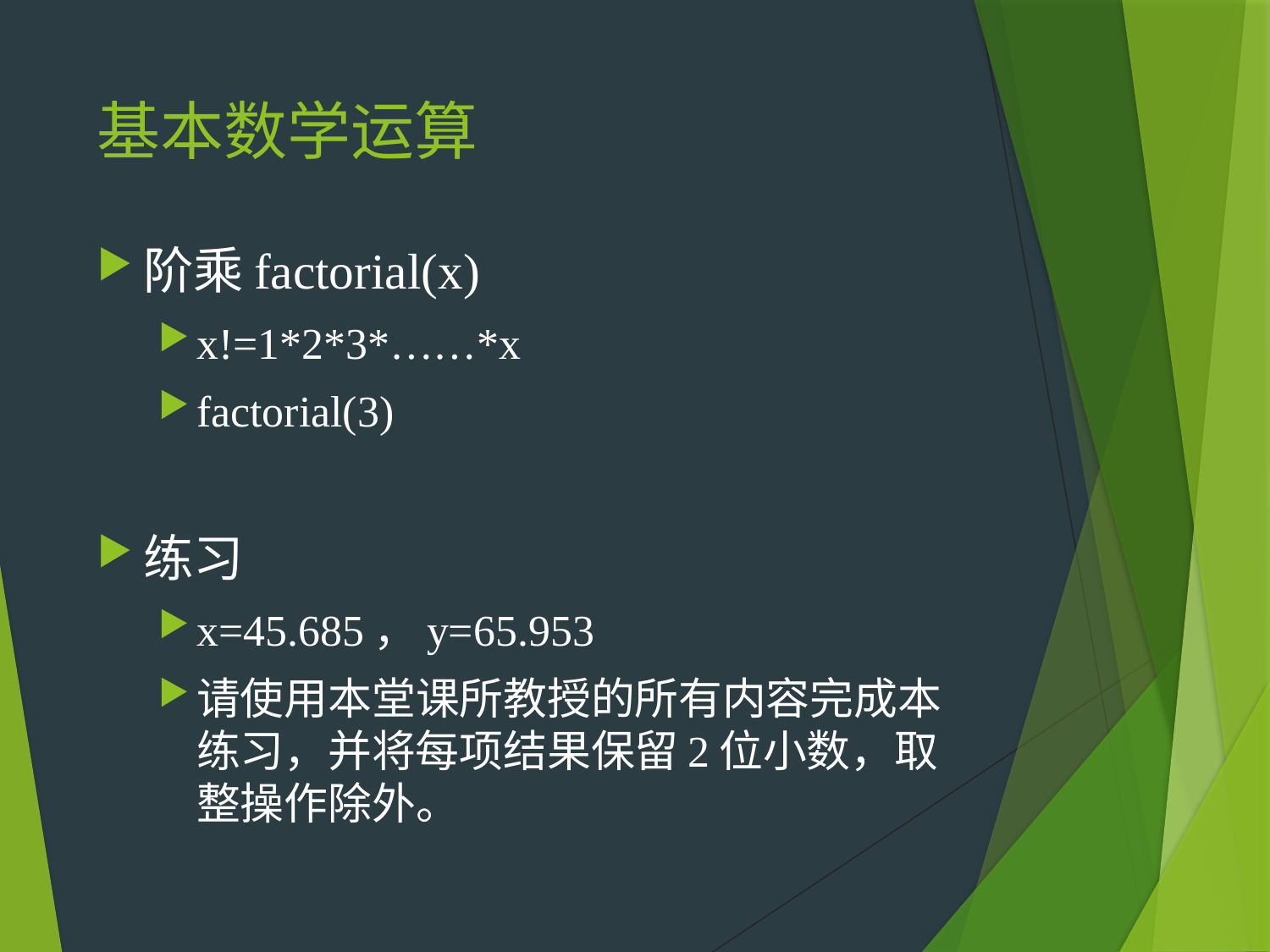

# 基本数学运算
阶乘factorial(x)
x!=1*2*3*……*x
factorial(3)

练习
x=45.685，y=65.953
请使用本堂课所教授的所有内容完成本练习，并将每项结果保留2位小数，取整操作除外。